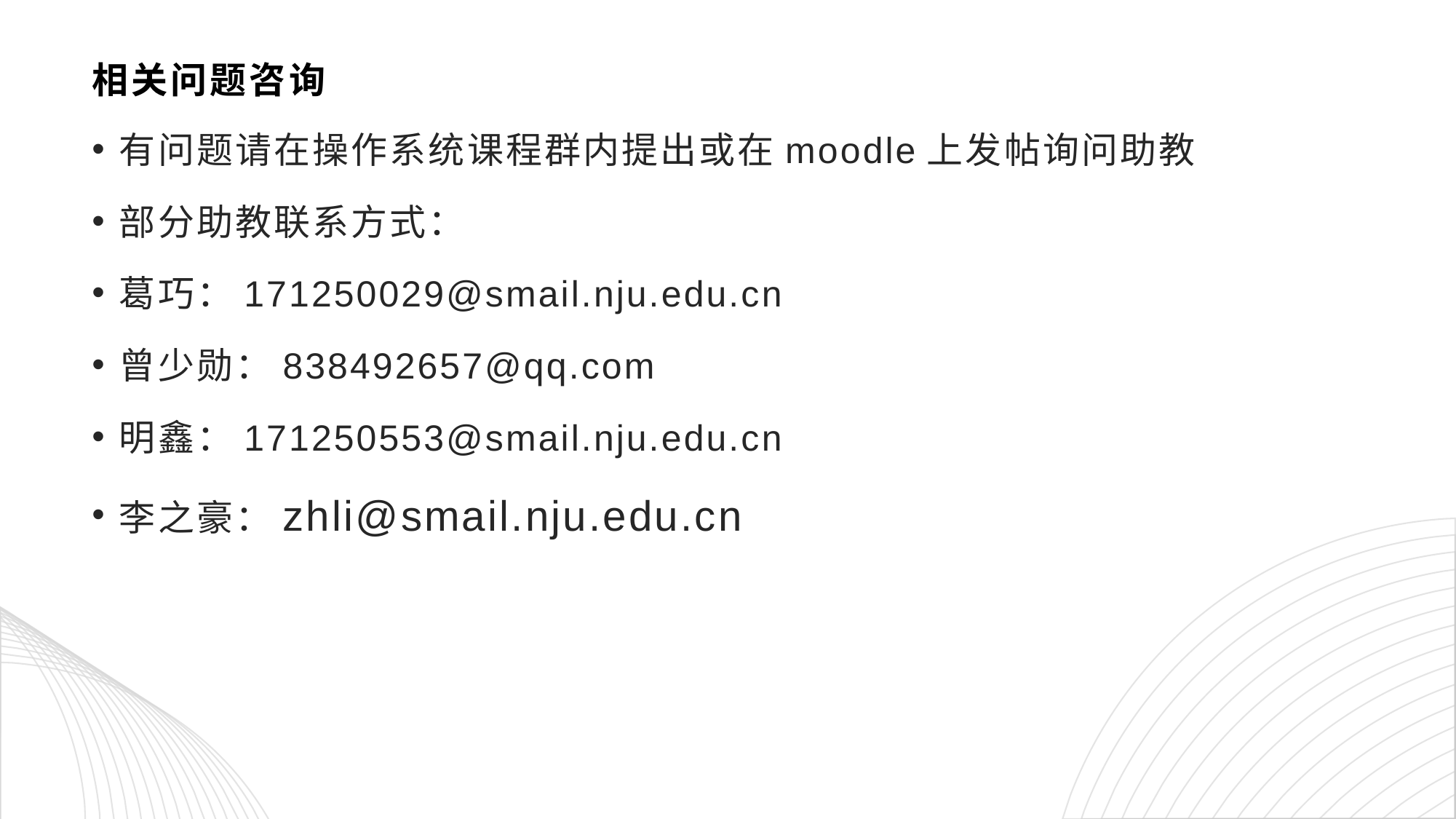

# 相关问题咨询
有问题请在操作系统课程群内提出或在moodle上发帖询问助教
部分助教联系方式：
葛巧：171250029@smail.nju.edu.cn
曾少勋：838492657@qq.com
明鑫：171250553@smail.nju.edu.cn
李之豪：zhli@smail.nju.edu.cn